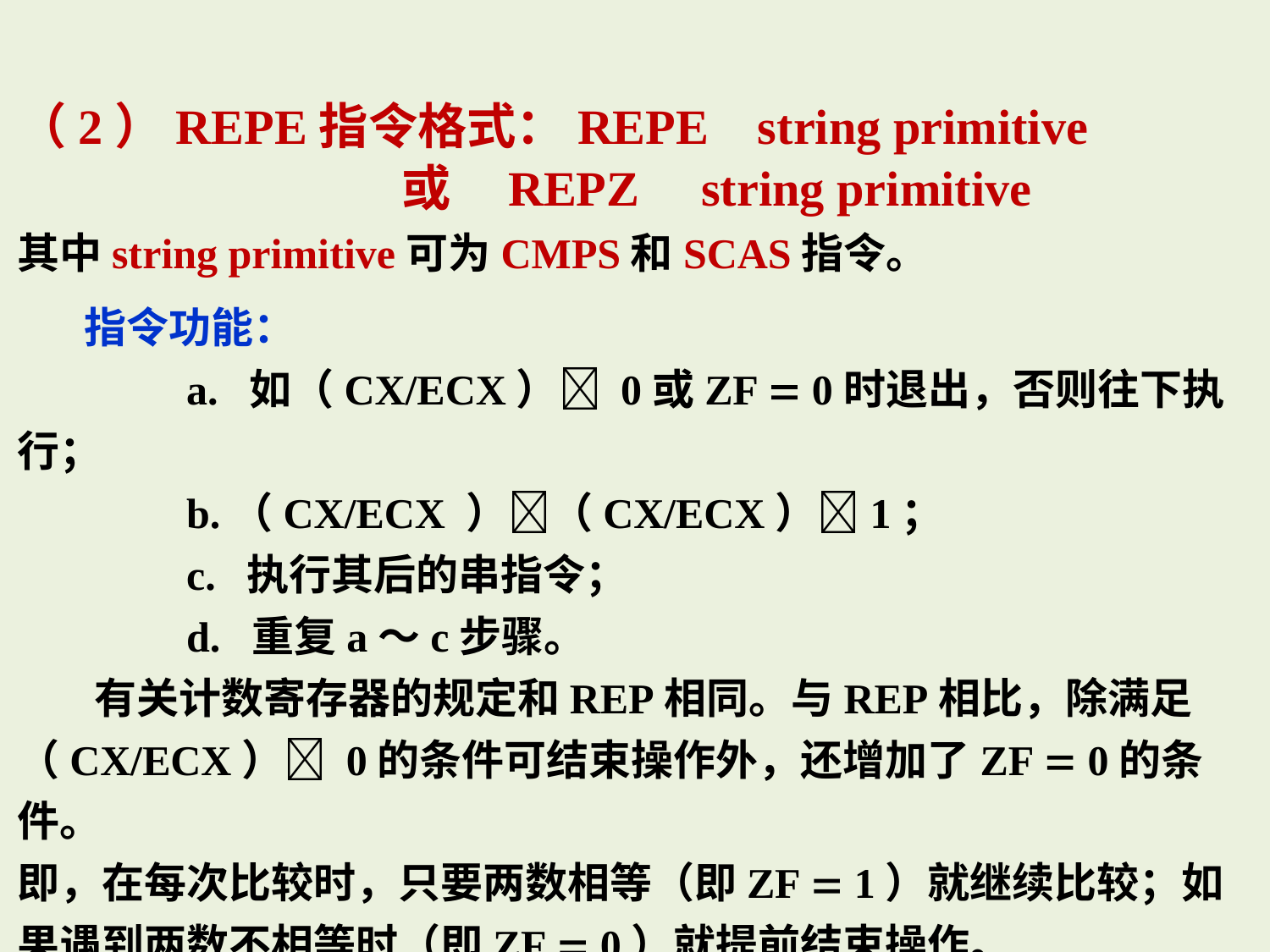

（2）REPE指令格式：REPE    string primitive
	                          或    REPZ	    string primitive
其中string primitive可为CMPS和SCAS指令。
      指令功能：
                a.  如（CX/ECX）= 0或ZF = 0时退出，否则往下执行；
                b.（CX/ECX ）⇐（CX/ECX）−1；
                c.  执行其后的串指令；
                d.  重复a～c步骤。
       有关计数寄存器的规定和REP相同。与REP相比，除满足
（CX/ECX）= 0的条件可结束操作外，还增加了ZF = 0的条件。
即，在每次比较时，只要两数相等（即ZF = 1）就继续比较；如果遇到两数不相等时（即ZF = 0）就提前结束操作。
191